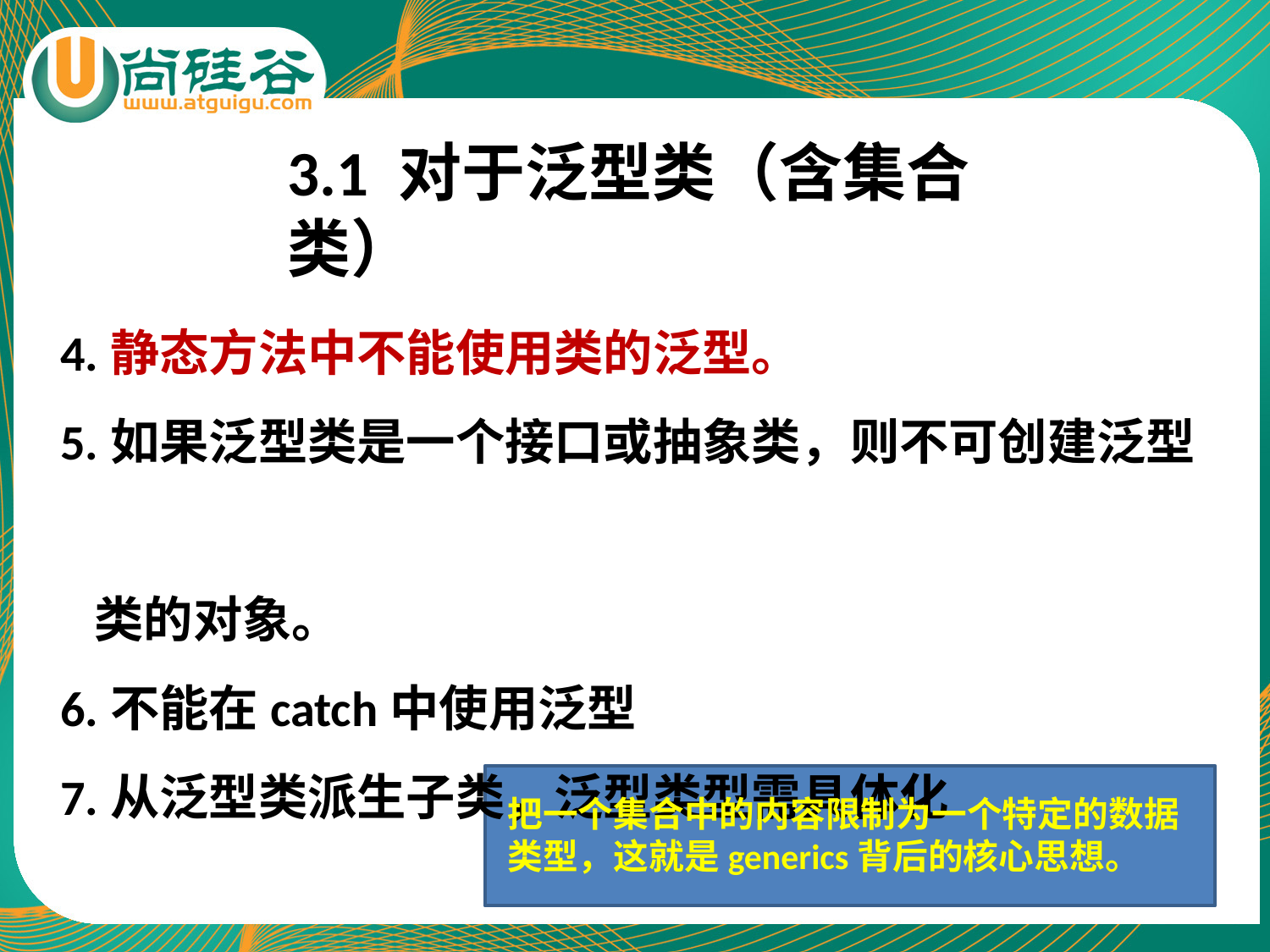

3.1 对于泛型类（含集合类）
4.静态方法中不能使用类的泛型。
5.如果泛型类是一个接口或抽象类，则不可创建泛型
  类的对象。
6.不能在catch中使用泛型
7.从泛型类派生子类，泛型类型需具体化

把一个集合中的内容限制为一个特定的数据类型，这就是generics背后的核心思想。